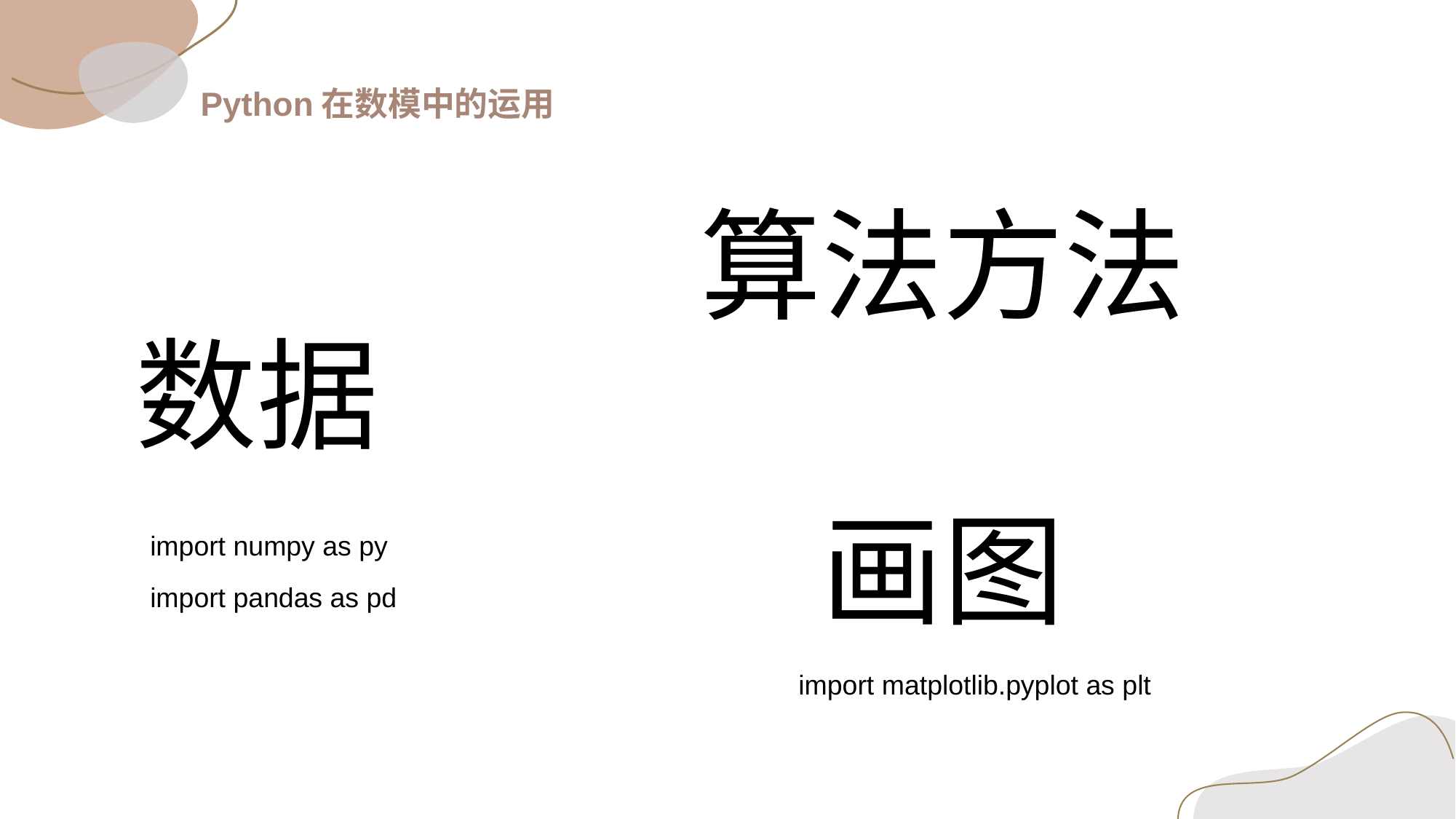

Python在数模中的运用
算法方法
数据
画图
import numpy as py
import pandas as pd
import matplotlib.pyplot as plt